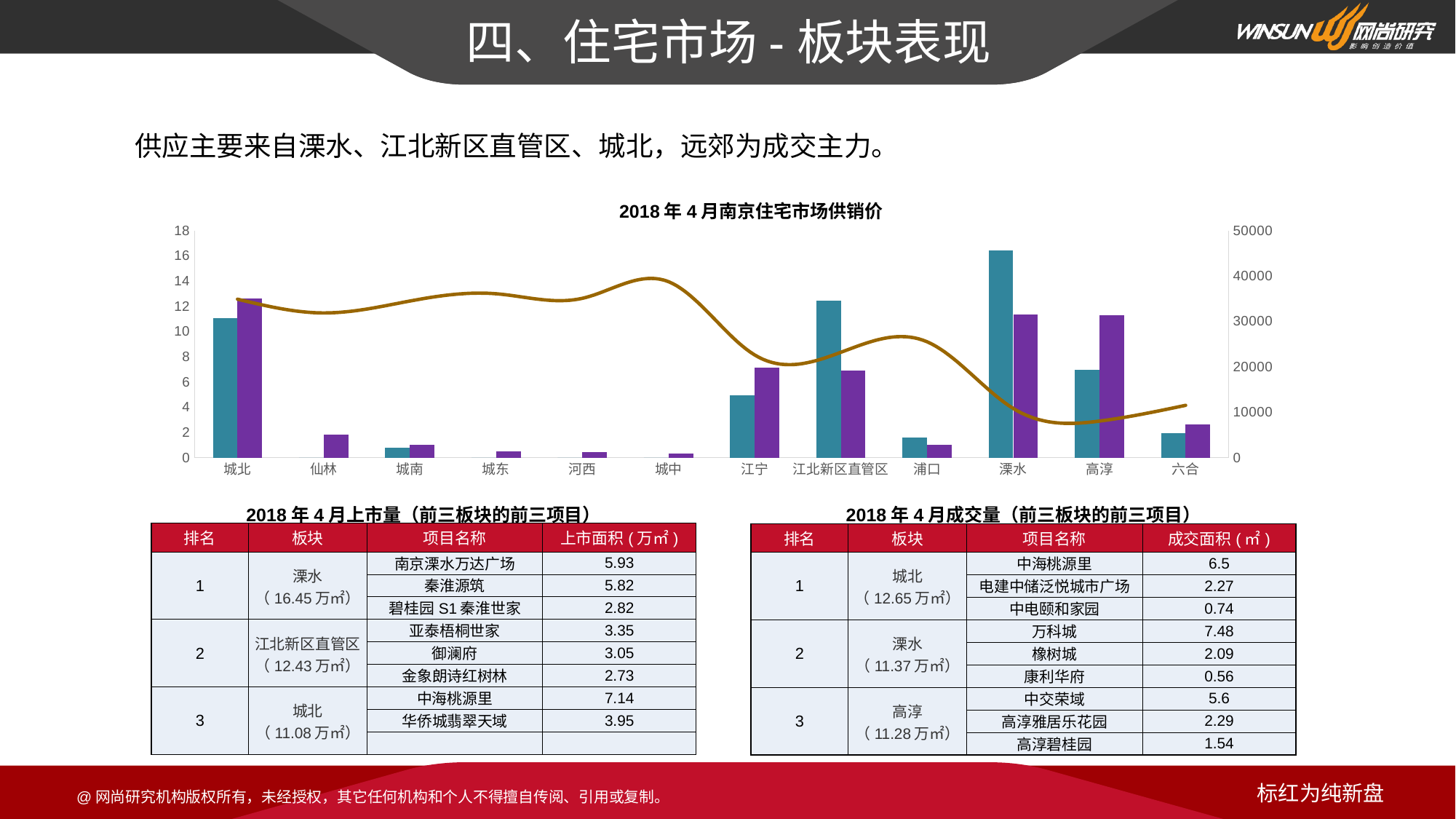

# 四、住宅市场-板块表现
供应主要来自溧水、江北新区直管区、城北，远郊为成交主力。
2018年4月南京住宅市场供销价

### Chart

| Category | 上市面积（万㎡） | 成交面积（万㎡） | 成交均价（元/㎡） |
|---|---|---|---|
| 城北 | 11.08 | 12.65 | 34917.0 |
| 仙林 | 0.0 | 1.85 | 31888.0 |
| 城南 | 0.8 | 1.04 | 34511.0 |
| 城东 | 0.0 | 0.49 | 36114.0 |
| 河西 | 0.0 | 0.43 | 35106.0 |
| 城中 | 0.0 | 0.32 | 38784.0 |
| 江宁 | 4.95 | 7.14 | 22622.0 |
| 江北新区直管区 | 12.43 | 6.92 | 23206.0 |
| 浦口 | 1.62 | 1.0 | 25537.0 |
| 溧水 | 16.45 | 11.37 | 10828.0 |
| 高淳 | 6.96 | 11.28 | 8046.0 |
| 六合 | 1.93 | 2.63 | 11515.0 |
2018年4月上市量（前三板块的前三项目）
2018年4月成交量（前三板块的前三项目）
| 排名 | 板块 | 项目名称 | 上市面积(万㎡) |
| --- | --- | --- | --- |
| 1 | 溧水 （16.45万㎡） | 南京溧水万达广场 | 5.93 |
|  |  | 秦淮源筑 | 5.82 |
|  |  | 碧桂园S1秦淮世家 | 2.82 |
| 2 | 江北新区直管区（12.43万㎡） | 亚泰梧桐世家 | 3.35 |
|  |  | 御澜府 | 3.05 |
|  |  | 金象朗诗红树林 | 2.73 |
| 3 | 城北 （11.08万㎡） | 中海桃源里 | 7.14 |
|  |  | 华侨城翡翠天域 | 3.95 |
|  |  |  |  |
| 排名 | 板块 | 项目名称 | 成交面积(㎡) |
| --- | --- | --- | --- |
| 1 | 城北 （12.65万㎡） | 中海桃源里 | 6.5 |
|  |  | 电建中储泛悦城市广场 | 2.27 |
|  |  | 中电颐和家园 | 0.74 |
| 2 | 溧水 （11.37万㎡） | 万科城 | 7.48 |
|  |  | 橡树城 | 2.09 |
|  |  | 康利华府 | 0.56 |
| 3 | 高淳 （11.28万㎡） | 中交荣域 | 5.6 |
|  |  | 高淳雅居乐花园 | 2.29 |
|  |  | 高淳碧桂园 | 1.54 |
标红为纯新盘